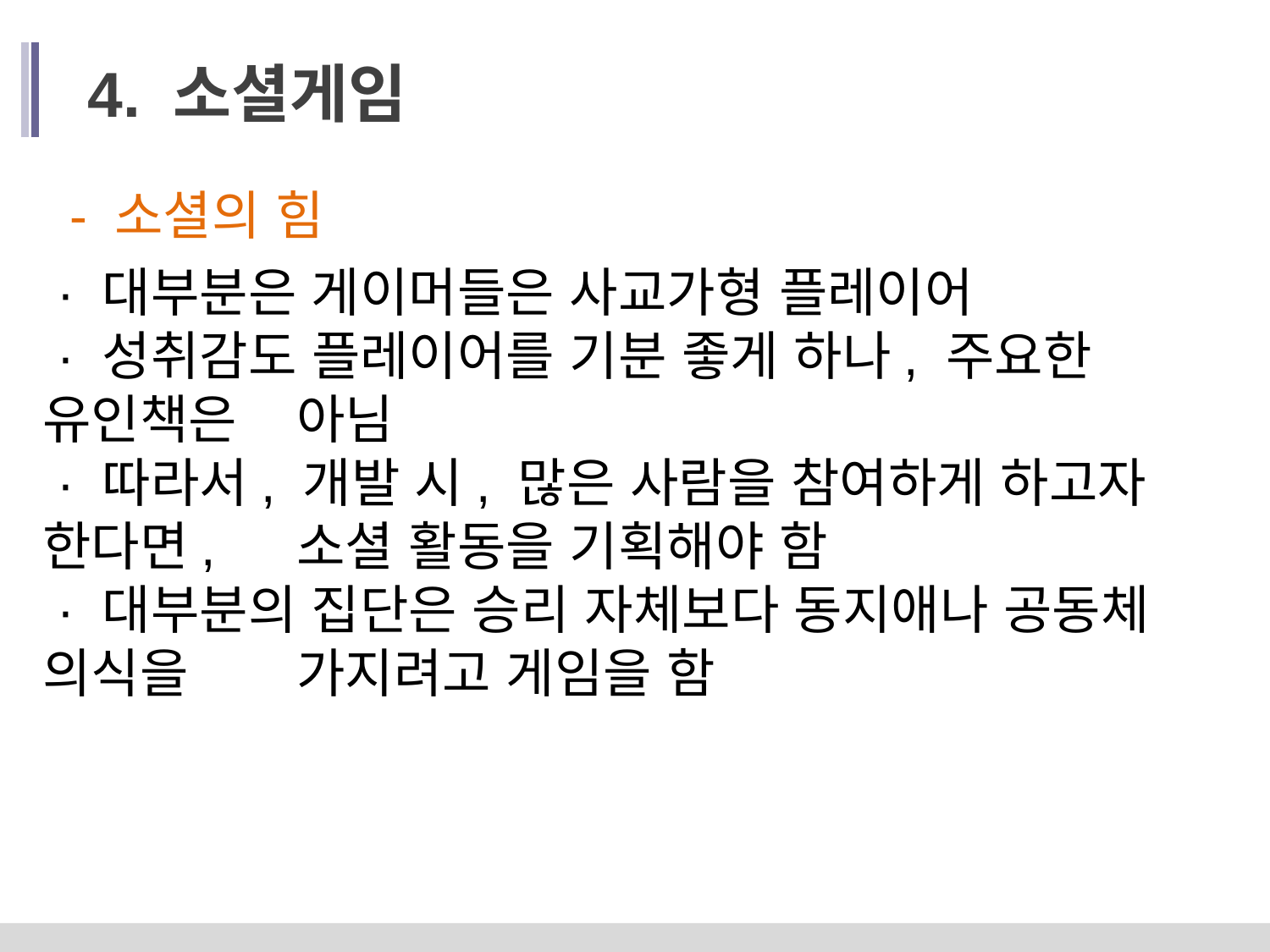

4. 소셜게임
- 소셜의 힘
 · 대부분은 게이머들은 사교가형 플레이어
 · 성취감도 플레이어를 기분 좋게 하나, 주요한 유인책은 	아님
 · 따라서, 개발 시, 많은 사람을 참여하게 하고자 	한다면, 	소셜 활동을 기획해야 함
 · 대부분의 집단은 승리 자체보다 동지애나 공동체	의식을 	가지려고 게임을 함